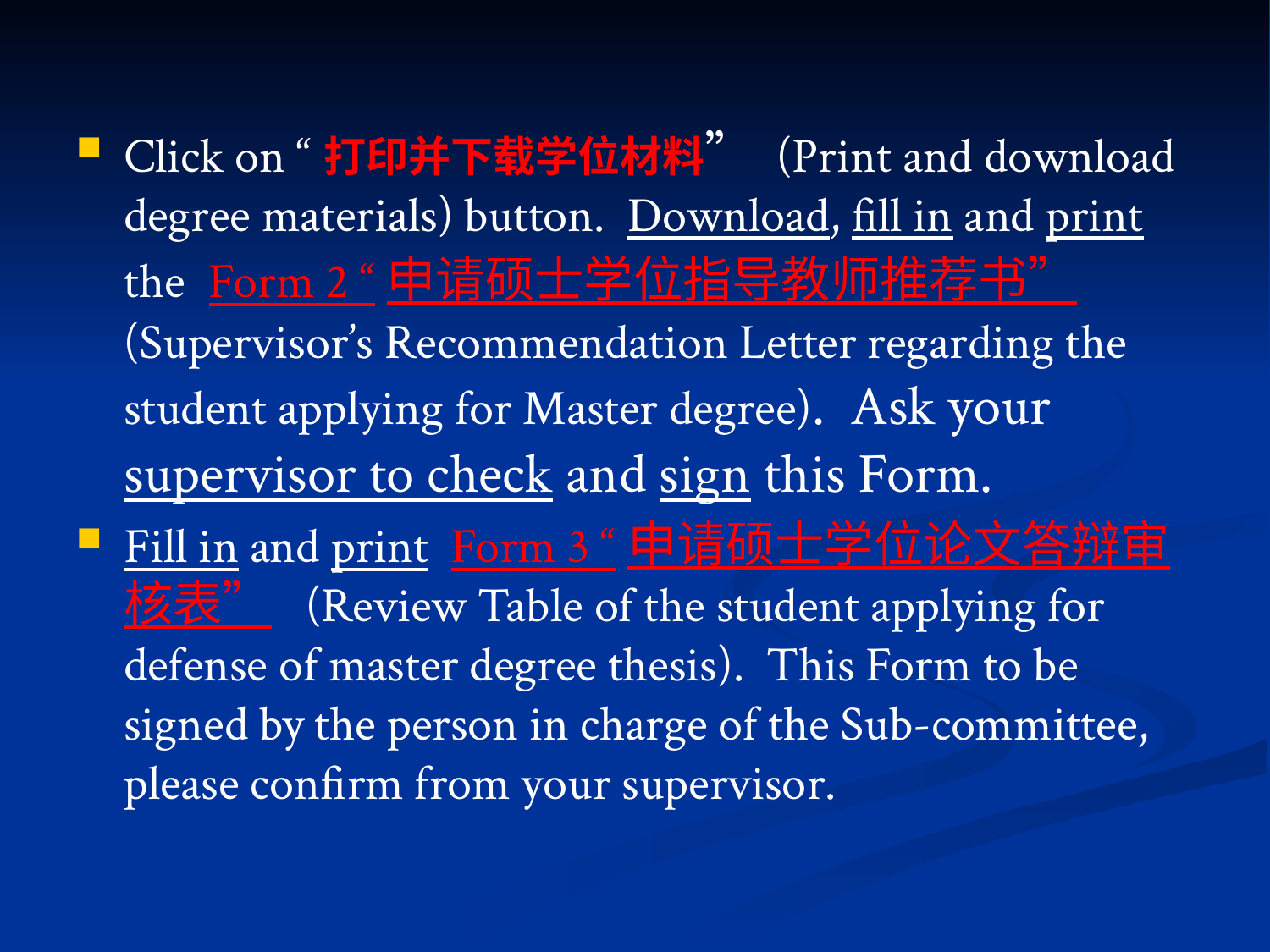

Click on “打印并下载学位材料” (Print and download degree materials) button.  Download, fill in and print the  Form 2 “申请硕士学位指导教师推荐书”  (Supervisor’s Recommendation Letter regarding the student applying for Master degree).  Ask your supervisor to check and sign this Form.
Fill in and print  Form 3 “申请硕士学位论文答辩审核表”  (Review Table of the student applying for defense of master degree thesis).  This Form to be signed by the person in charge of the Sub-committee,  please confirm from your supervisor.